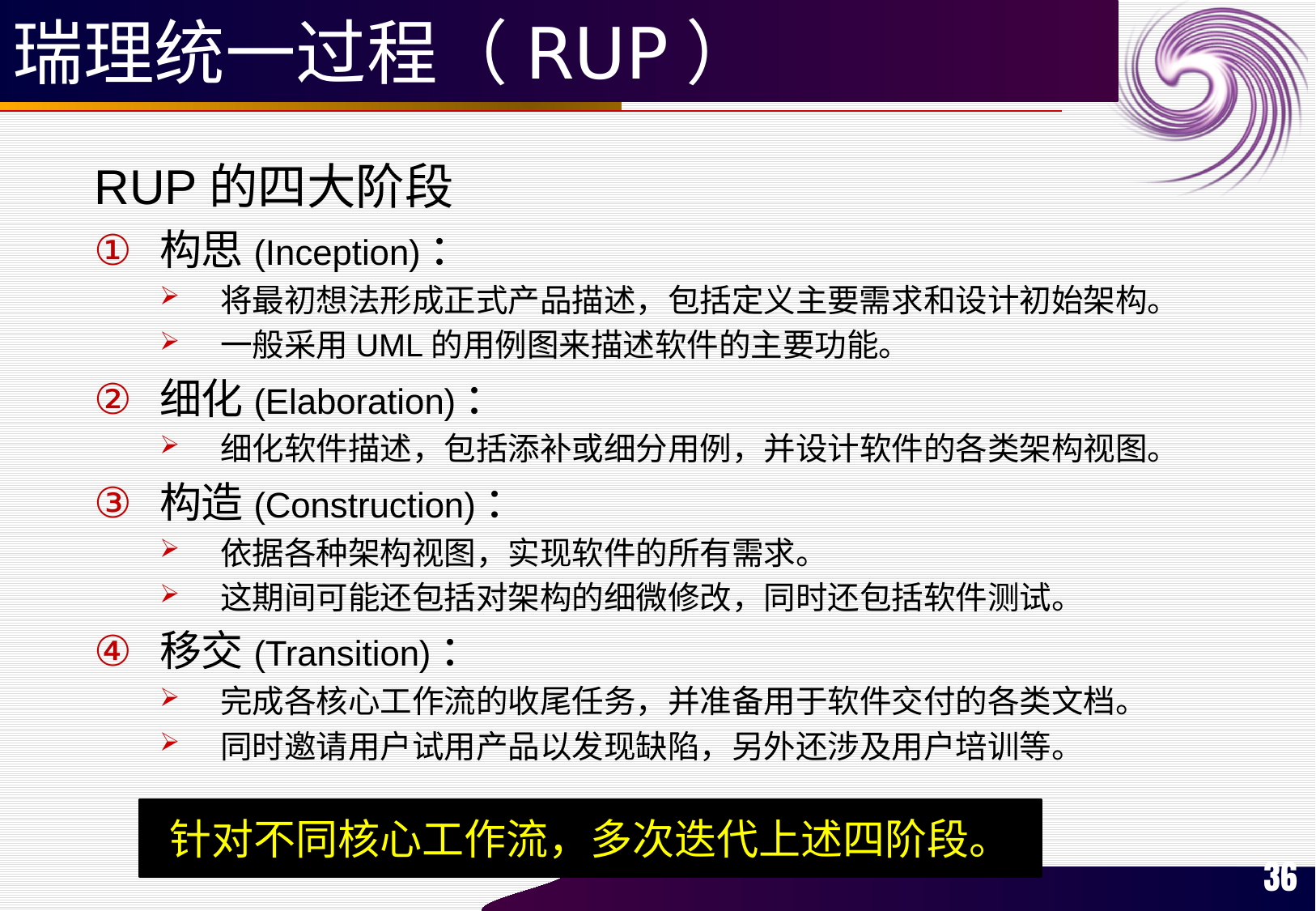

# 瑞理统一过程（RUP）
RUP的四大阶段
构思(Inception)：
将最初想法形成正式产品描述，包括定义主要需求和设计初始架构。
一般采用UML的用例图来描述软件的主要功能。
细化(Elaboration)：
细化软件描述，包括添补或细分用例，并设计软件的各类架构视图。
构造(Construction)：
依据各种架构视图，实现软件的所有需求。
这期间可能还包括对架构的细微修改，同时还包括软件测试。
移交(Transition)：
完成各核心工作流的收尾任务，并准备用于软件交付的各类文档。
同时邀请用户试用产品以发现缺陷，另外还涉及用户培训等。
针对不同核心工作流，多次迭代上述四阶段。
36